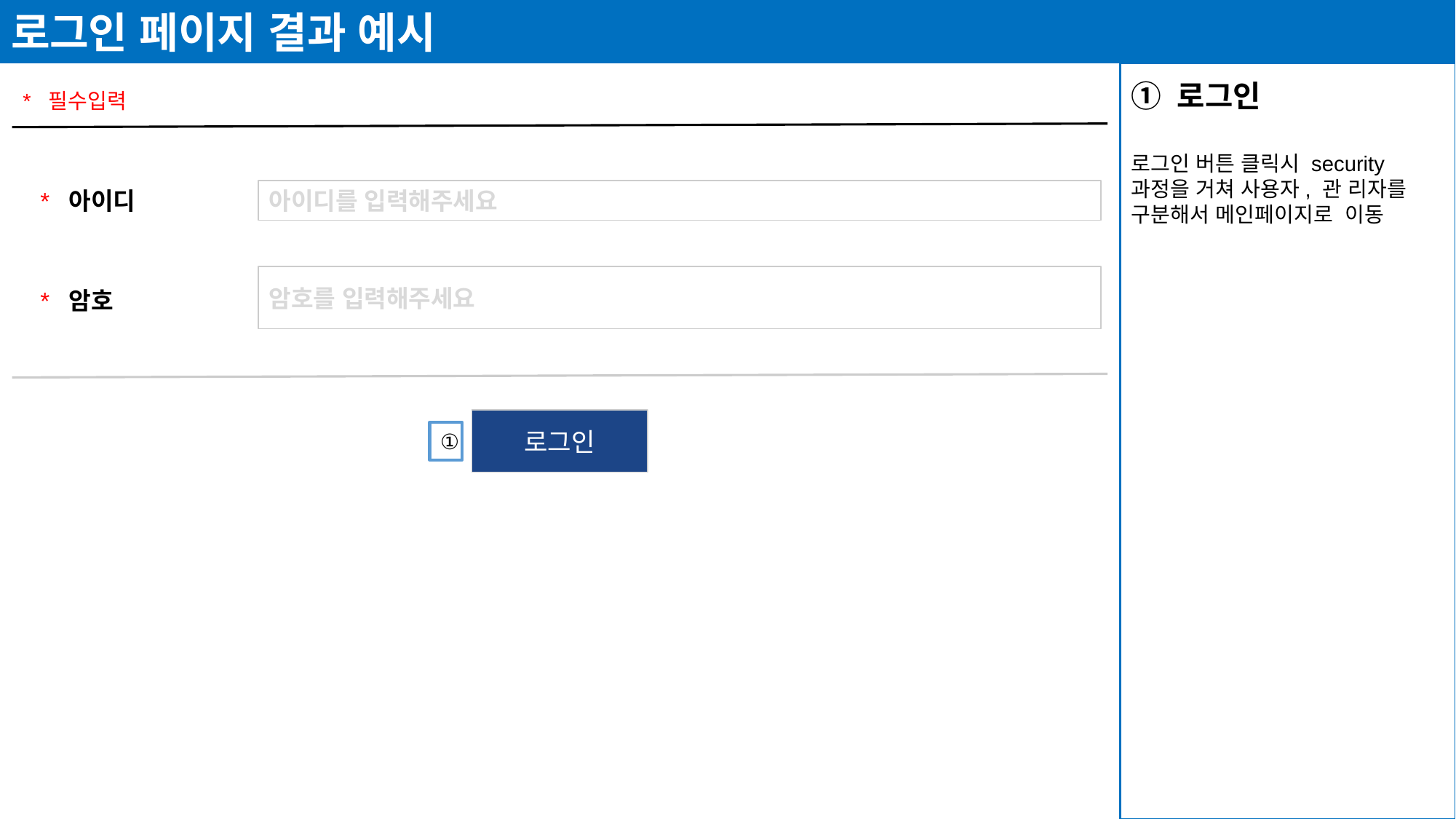

로그인 페이지 결과 예시

① 로그인

로그인 버튼 클릭시 security 과정을 거쳐 사용자, 관 리자를 구분해서 메인페이지로  이동
*  필수입력
아이디를 입력해주세요
*  아이디
암호를 입력해주세요
*  암호
로그인
①